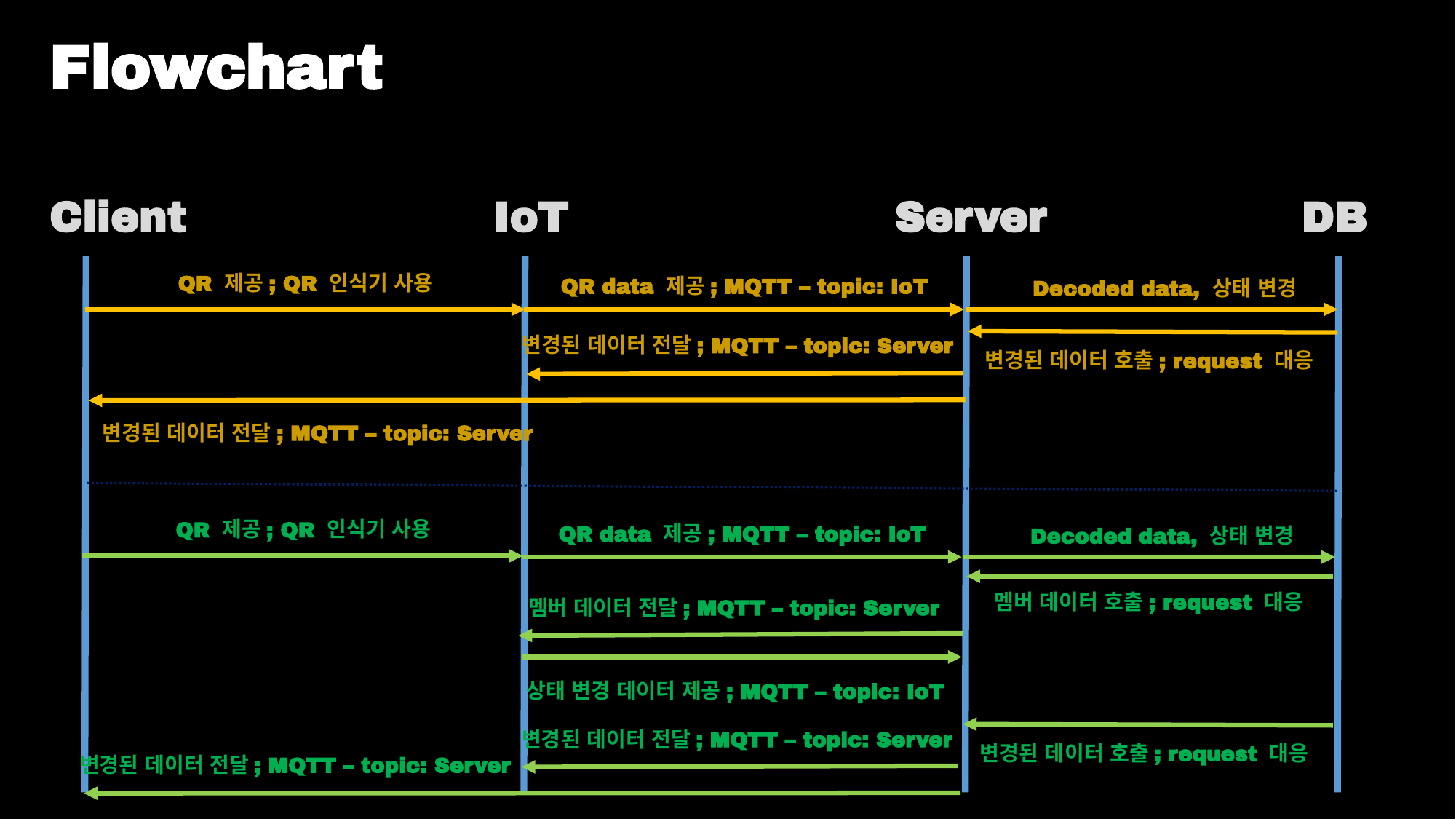

Flowchart
Client
IoT
Server
DB
QR 제공; QR 인식기 사용
QR data 제공; MQTT – topic: IoT
Decoded data, 상태 변경
변경된 데이터 전달; MQTT – topic: Server
변경된 데이터 호출; request 대응
변경된 데이터 전달; MQTT – topic: Server
QR 제공; QR 인식기 사용
QR data 제공; MQTT – topic: IoT
Decoded data, 상태 변경
멤버 데이터 호출; request 대응
멤버 데이터 전달; MQTT – topic: Server
상태 변경 데이터 제공; MQTT – topic: IoT
변경된 데이터 전달; MQTT – topic: Server
변경된 데이터 호출; request 대응
변경된 데이터 전달; MQTT – topic: Server